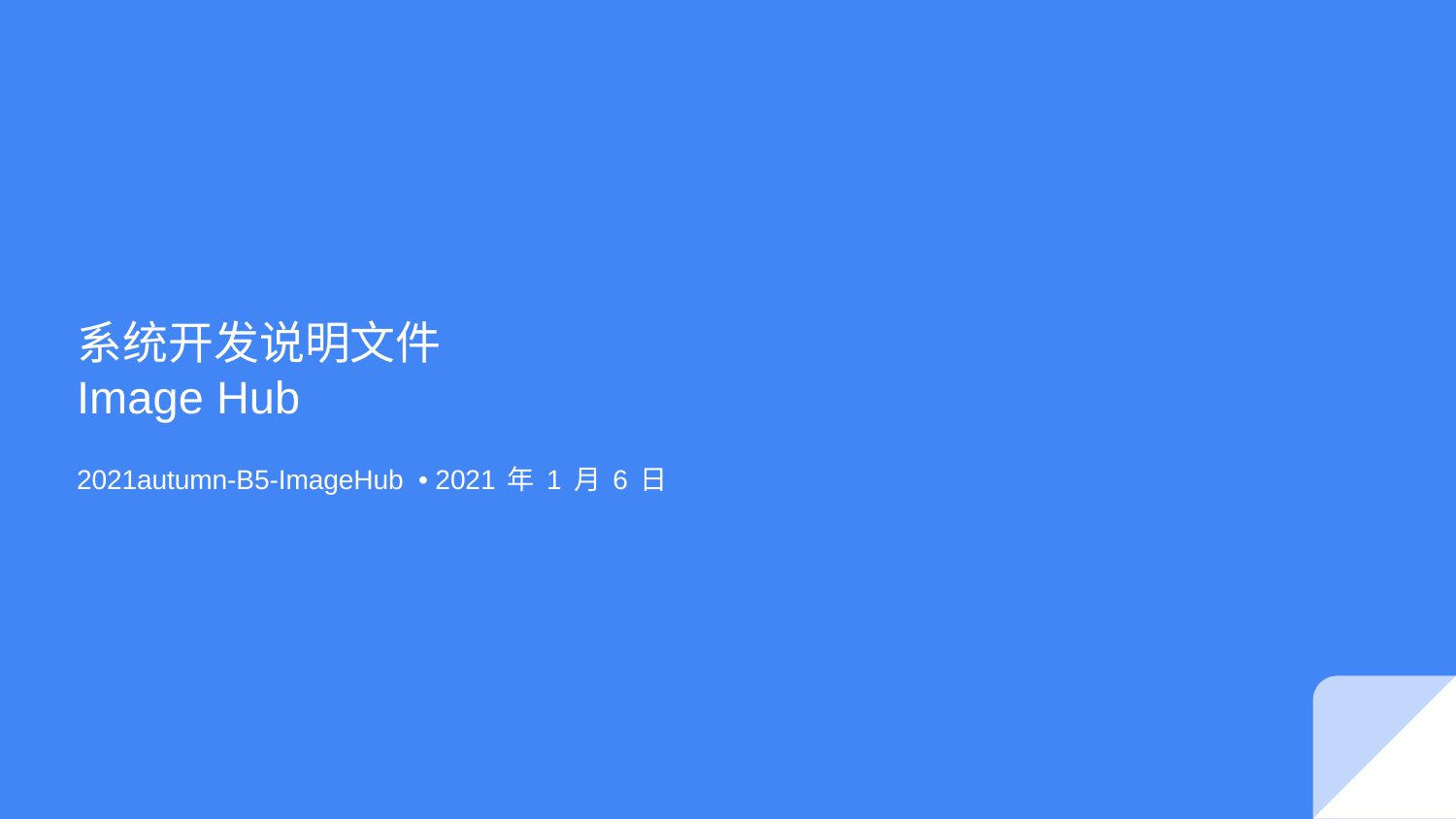

# 系统开发说明文件 Image Hub
2021autumn-B5-ImageHub  • 2021 年 1 月 6 日